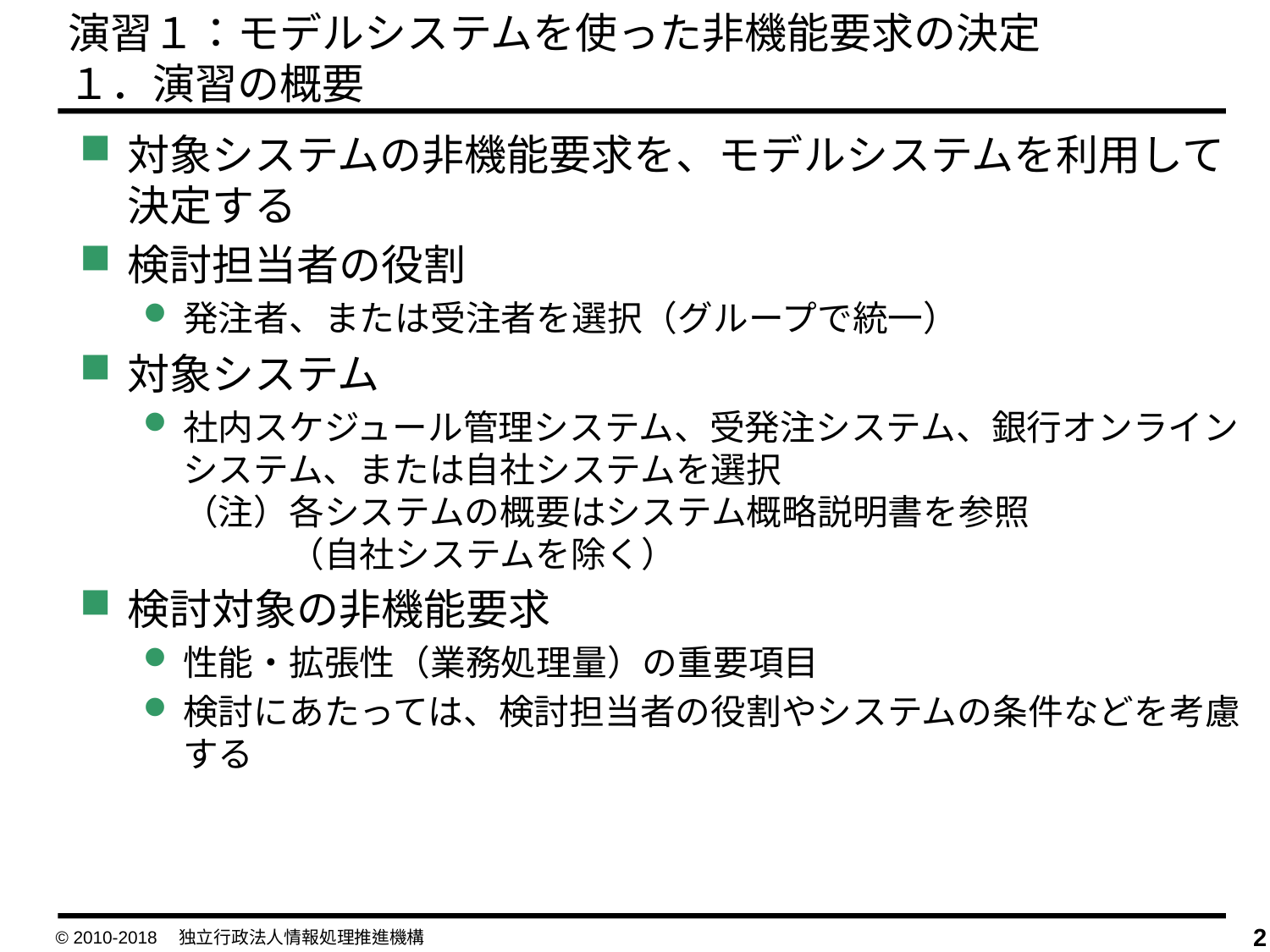

演習１：モデルシステムを使った非機能要求の決定
１．演習の概要
対象システムの非機能要求を、モデルシステムを利用して決定する
検討担当者の役割
発注者、または受注者を選択（グループで統一）
対象システム
社内スケジュール管理システム、受発注システム、銀行オンラインシステム、または自社システムを選択
（注）各システムの概要はシステム概略説明書を参照
　　　（自社システムを除く）
検討対象の非機能要求
性能・拡張性（業務処理量）の重要項目
検討にあたっては、検討担当者の役割やシステムの条件などを考慮する